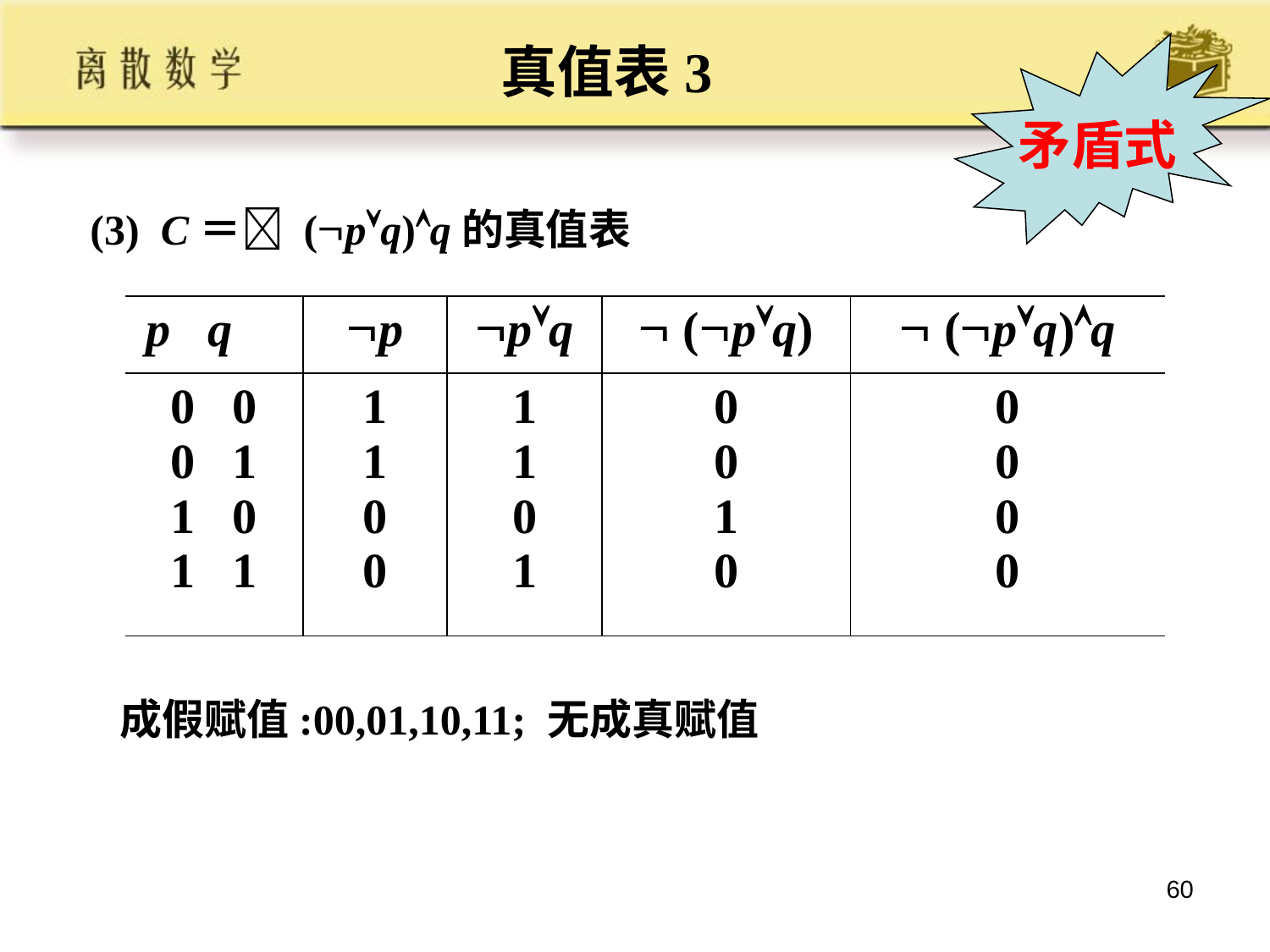

真值表3

矛盾式
(3)  C＝¬ (¬p∨q)∧q的真值表
| p q | ¬p | ¬p∨q | ¬ (¬p∨q) | ¬ (¬p∨q)∧q |
| --- | --- | --- | --- | --- |
| 0 0 0 1 1 0 1 1 | 1 1 0 0 | 1 1 0 1 | 0 0 1 0 | 0 0 0 0 |
成假赋值:00,01,10,11; 无成真赋值
60